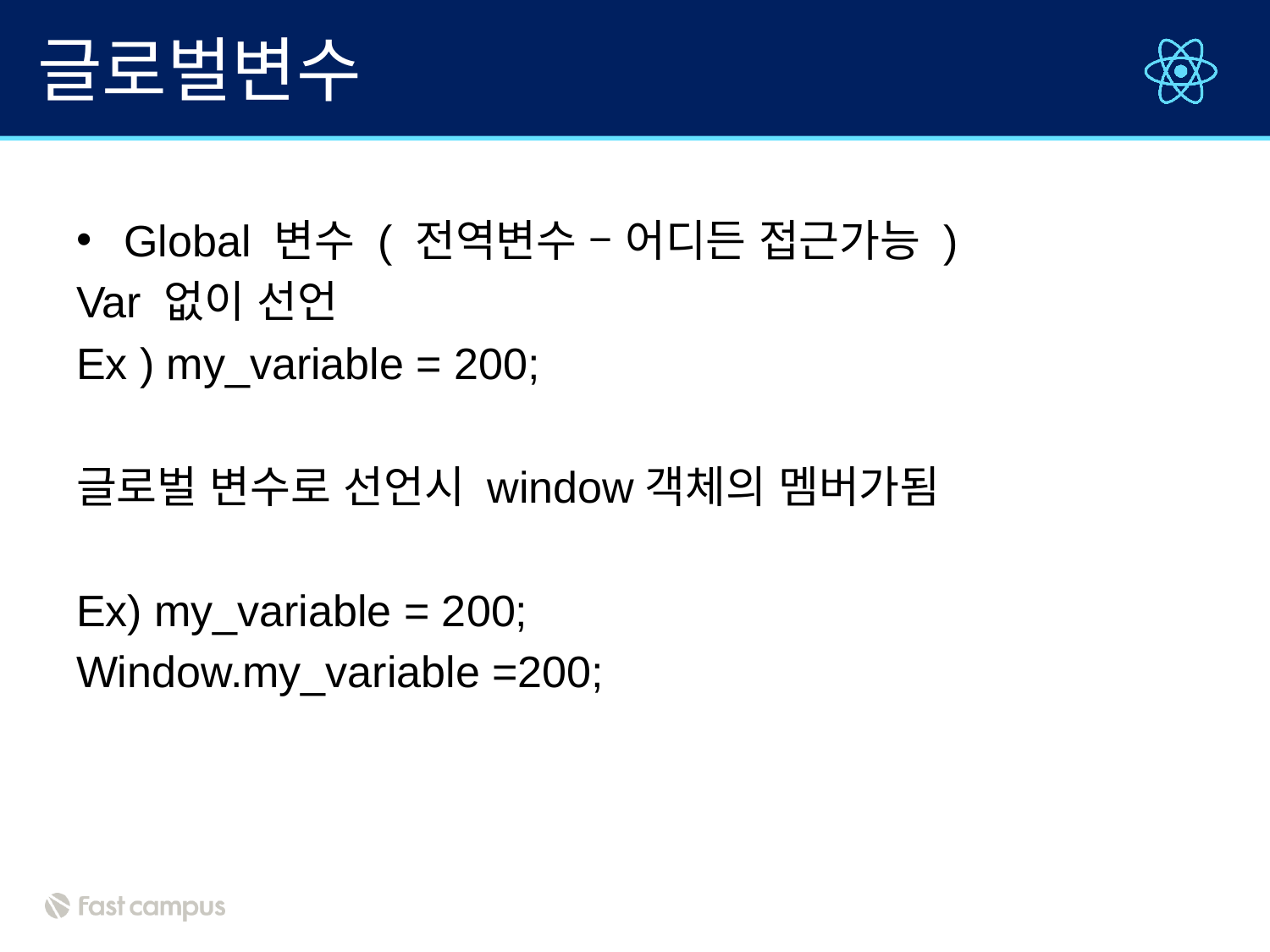

# 글로벌변수
Global 변수 ( 전역변수 – 어디든 접근가능 )
Var 없이 선언
Ex ) my_variable = 200;

글로벌 변수로 선언시 window객체의 멤버가됨

Ex) my_variable = 200;
Window.my_variable =200;